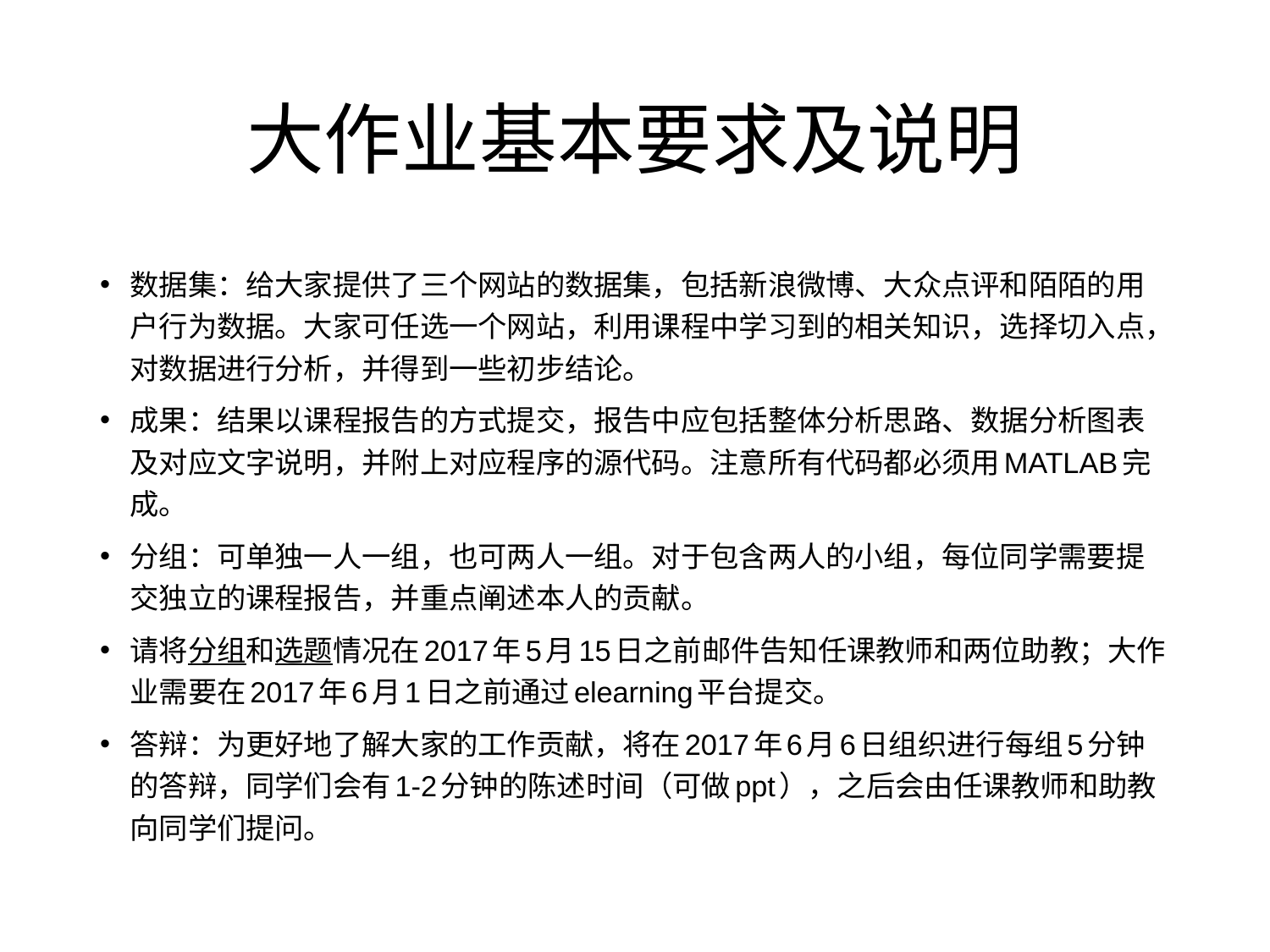

# 大作业基本要求及说明
数据集：给大家提供了三个网站的数据集，包括新浪微博、大众点评和陌陌的用户行为数据。大家可任选一个网站，利用课程中学习到的相关知识，选择切入点，对数据进行分析，并得到一些初步结论。
成果：结果以课程报告的方式提交，报告中应包括整体分析思路、数据分析图表及对应文字说明，并附上对应程序的源代码。注意所有代码都必须用MATLAB完成。
分组：可单独一人一组，也可两人一组。对于包含两人的小组，每位同学需要提交独立的课程报告，并重点阐述本人的贡献。
请将分组和选题情况在2017年5月15日之前邮件告知任课教师和两位助教；大作业需要在2017年6月1日之前通过elearning平台提交。
答辩：为更好地了解大家的工作贡献，将在2017年6月6日组织进行每组5分钟的答辩，同学们会有1-2分钟的陈述时间（可做ppt），之后会由任课教师和助教向同学们提问。